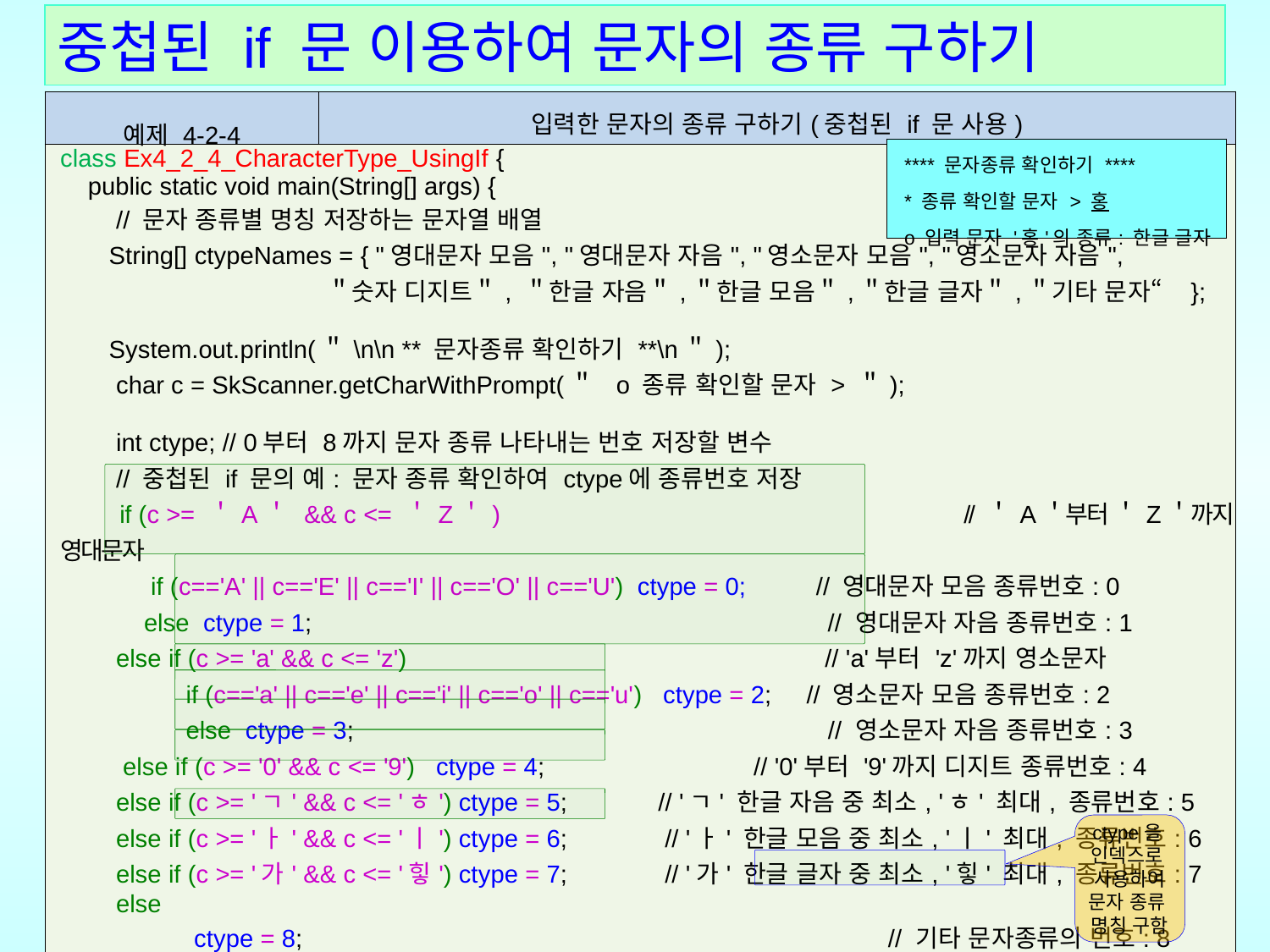

중첩된 if 문 이용하여 문자의 종류 구하기
| 예제 4-2-4 | 입력한 문자의 종류 구하기(중첩된 if 문 사용) |
| --- | --- |
| \*\*\*\* 문자종류 확인하기 \*\*\*\* \* 종류 확인할 문자 > 홍 o 입력 문자 '홍'의 종류: 한글 글자 |
| --- |
| class Ex4\_2\_4\_CharacterType\_UsingIf { public static void main(String[] args) { // 문자 종류별 명칭 저장하는 문자열 배열 String[] ctypeNames = { "영대문자 모음", "영대문자 자음", "영소문자 모음", "영소문자 자음", ＂숫자 디지트＂, ＂한글 자음＂,＂한글 모음＂,＂한글 글자＂,＂기타 문자“ }; System.out.println(＂\n\n \*\* 문자종류 확인하기 \*\*\n＂); char c = SkScanner.getCharWithPrompt(＂ o 종류 확인할 문자 > ＂); int ctype; // 0부터 8까지 문자 종류 나타내는 번호 저장할 변수 // 중첩된 if 문의 예: 문자 종류 확인하여 ctype에 종류번호 저장 if (c >= ＇A＇ && c <= ＇Z＇) // ＇A＇부터 ＇Z＇까지 영대문자 if (c=='A' || c=='E' || c=='I' || c=='O' || c=='U') ctype = 0; // 영대문자 모음 종류번호: 0 else ctype = 1; // 영대문자 자음 종류번호: 1 else if (c >= 'a' && c <= 'z') // 'a'부터 'z'까지 영소문자 if (c=='a' || c=='e' || c=='i' || c=='o' || c=='u') ctype = 2; // 영소문자 모음 종류번호: 2 else ctype = 3; // 영소문자 자음 종류번호: 3 else if (c >= '0' && c <= '9') ctype = 4; // '0'부터 '9'까지 디지트 종류번호: 4 else if (c >= 'ㄱ' && c <= 'ㅎ') ctype = 5; // 'ㄱ' 한글 자음 중 최소, 'ㅎ' 최대, 종류번호: 5 else if (c >= 'ㅏ' && c <= 'ㅣ') ctype = 6; // 'ㅏ' 한글 모음 중 최소, 'ㅣ' 최대, 종류번호: 6 else if (c >= '가' && c <= '힣') ctype = 7; // '가' 한글 글자 중 최소, '힣' 최대, 종류번호: 7 else ctype = 8; // 기타 문자종류의 번호: 8 // ctype에 저장된 종류 번호의 명칭 출력: ctype을 인덱스로 이용 System.out.println(" \* 입력된 문자 '" + c + "'의 종류: " + ctypeNames[ctype] ); } } |
| --- |

ctype을
인덱스로
사용하여
문자 종류
명칭 구함